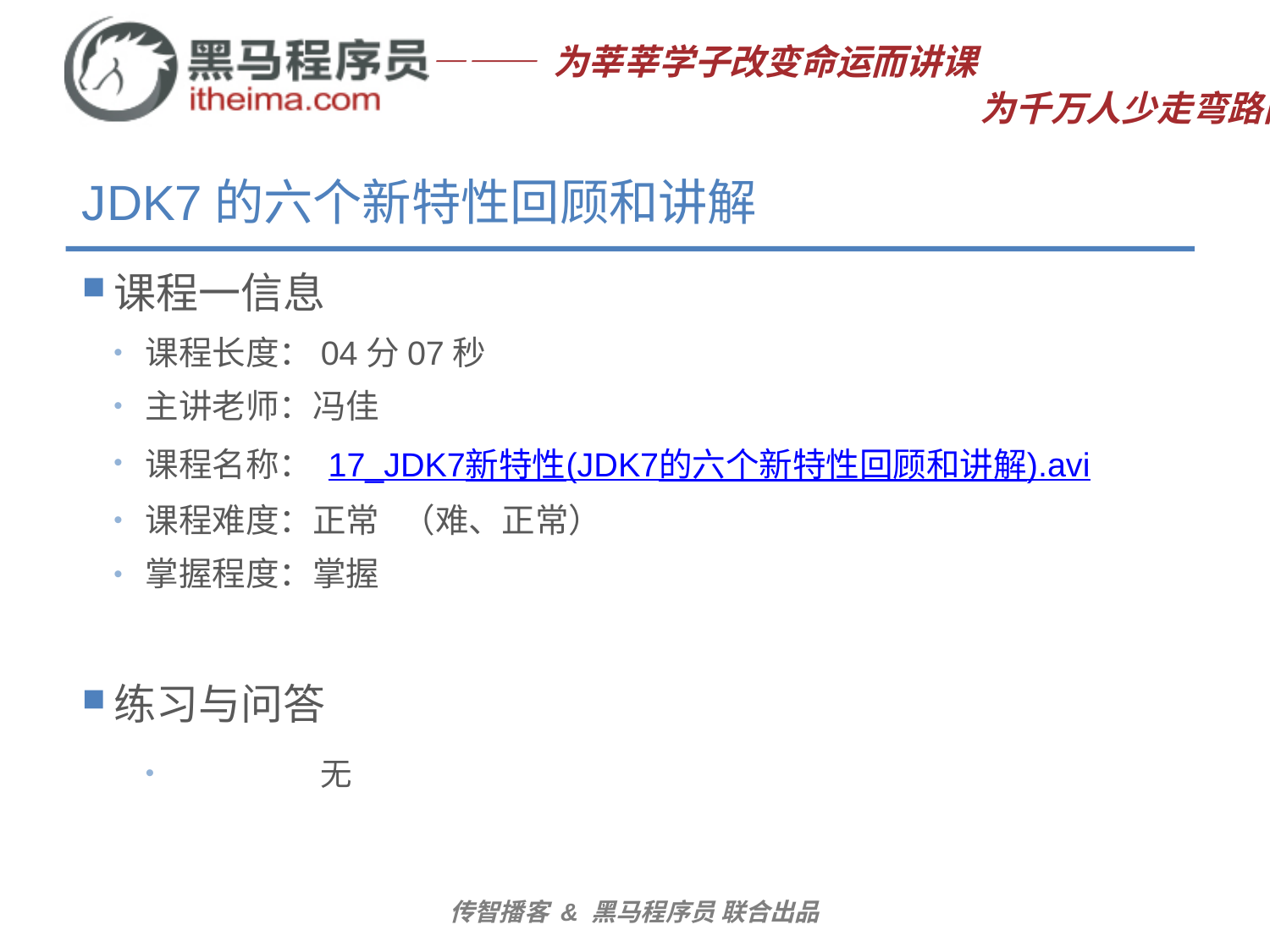

# JDK7的六个新特性回顾和讲解
课程一信息
课程长度：04分07秒
主讲老师：冯佳
课程名称： 17_JDK7新特性(JDK7的六个新特性回顾和讲解).avi
课程难度：正常   （难、正常）
掌握程度：掌握

练习与问答
	无